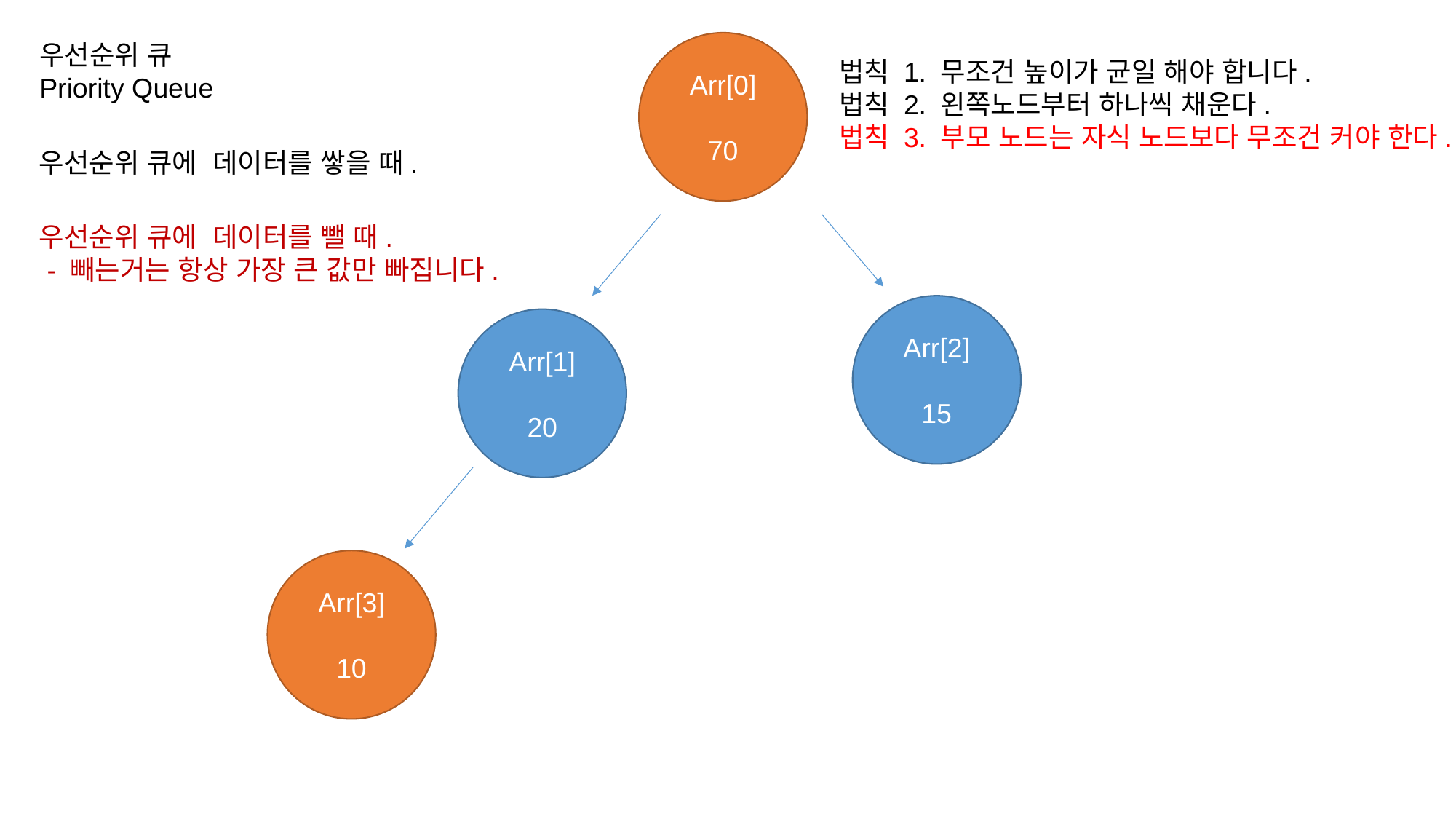

우선순위 큐
Priority Queue
Arr[0]

70
법칙 1. 무조건 높이가 균일 해야 합니다.
법칙 2. 왼쪽노드부터 하나씩 채운다.
법칙 3. 부모 노드는 자식 노드보다 무조건 커야 한다.
우선순위 큐에  데이터를 쌓을 때.
우선순위 큐에  데이터를 뺄 때.
 - 빼는거는 항상 가장 큰 값만 빠집니다.
Arr[2]

15
Arr[1]

20
Arr[3]

10